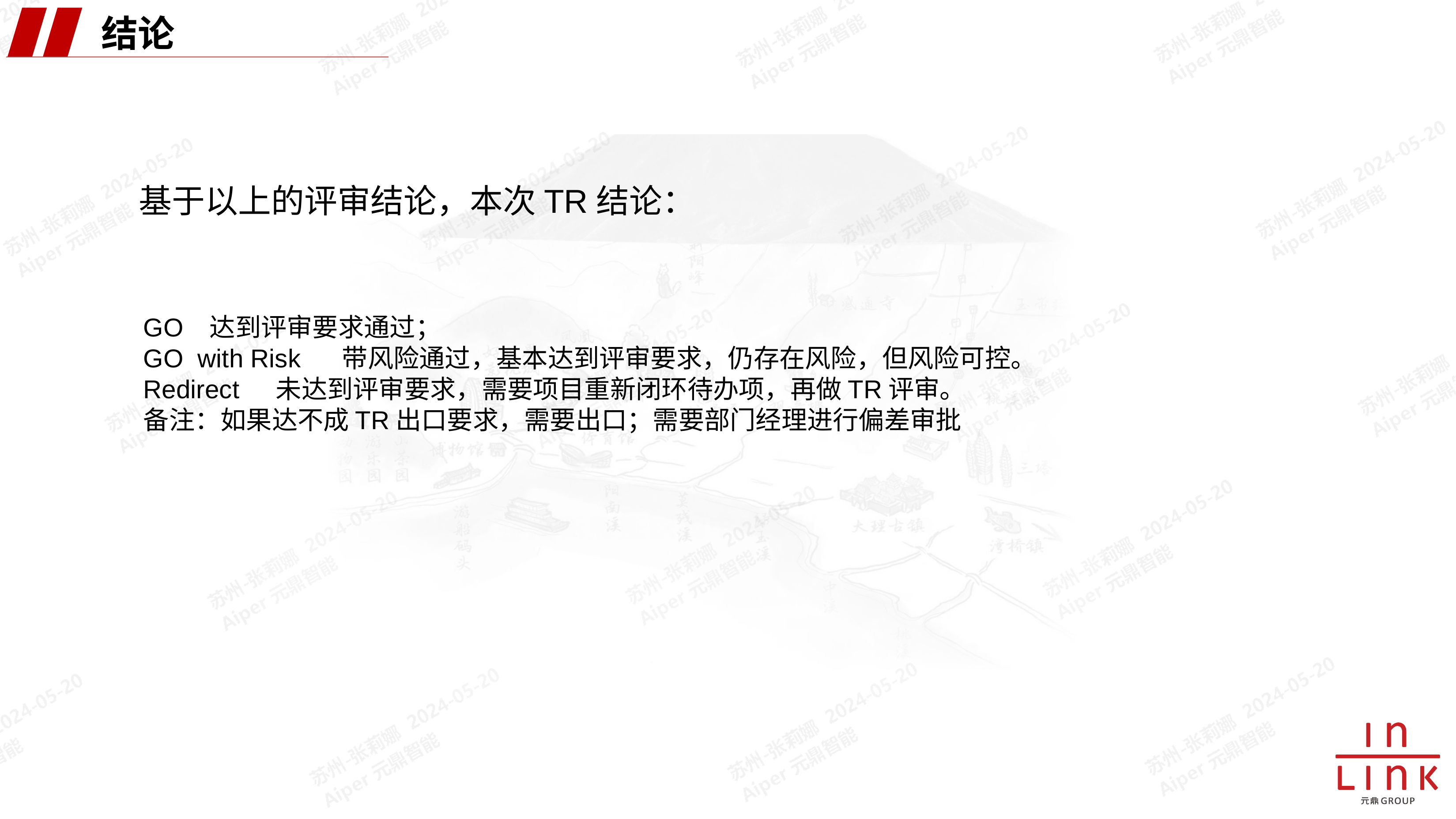

结论
基于以上的评审结论，本次TR结论：
GO	达到评审要求通过；
GO  with Risk	带风险通过，基本达到评审要求，仍存在风险，但风险可控。
Redirect	未达到评审要求，需要项目重新闭环待办项，再做TR评审。
备注：如果达不成TR出口要求，需要出口；需要部门经理进行偏差审批